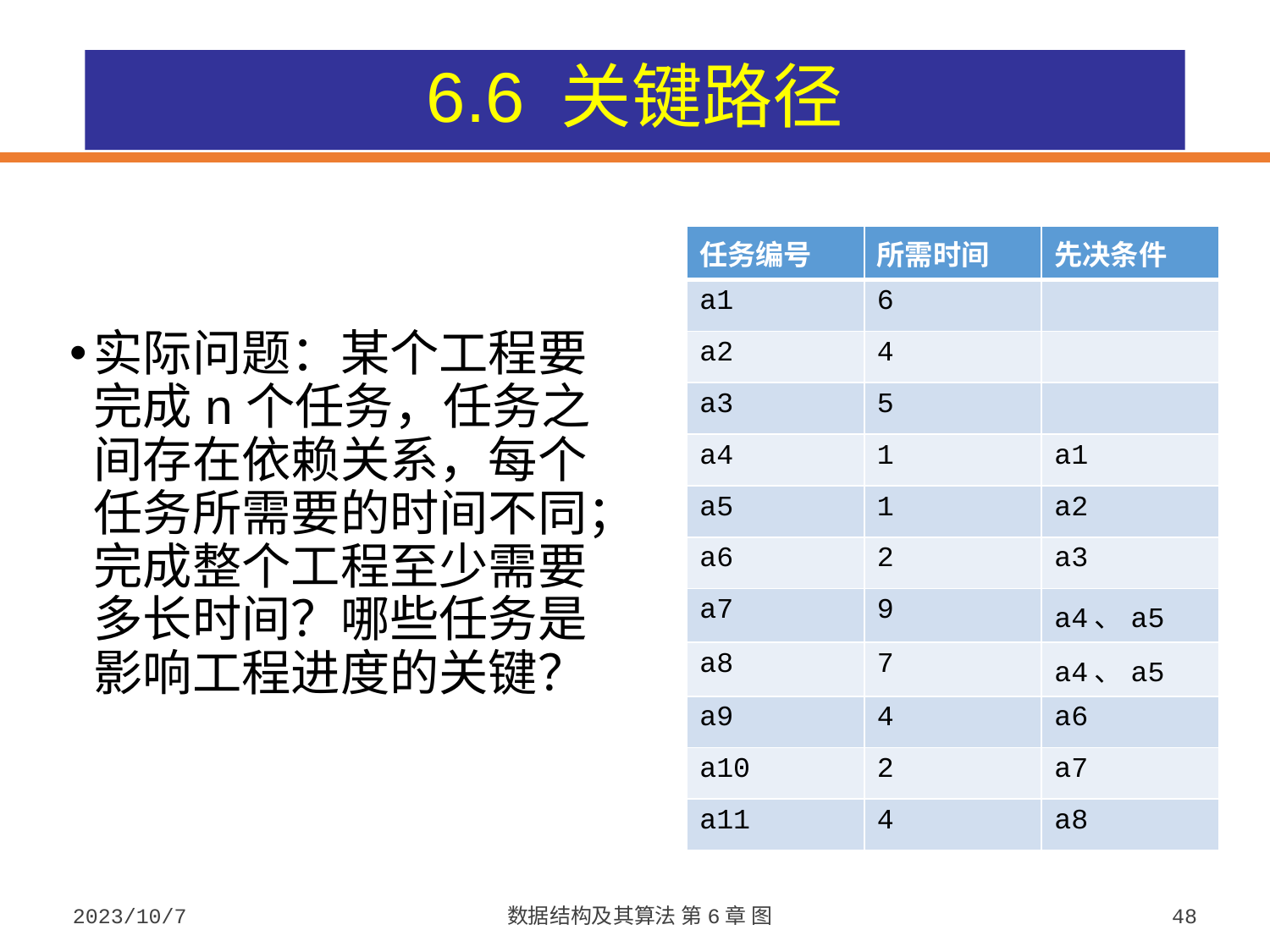

# 6.6 关键路径
实际问题：某个工程要完成n个任务，任务之间存在依赖关系，每个任务所需要的时间不同；完成整个工程至少需要多长时间？哪些任务是影响工程进度的关键？
| 任务编号 | 所需时间 | 先决条件 |
| --- | --- | --- |
| a1 | 6 |  |
| a2 | 4 |  |
| a3 | 5 |  |
| a4 | 1 | a1 |
| a5 | 1 | a2 |
| a6 | 2 | a3 |
| a7 | 9 | a4、a5 |
| a8 | 7 | a4、a5 |
| a9 | 4 | a6 |
| a10 | 2 | a7 |
| a11 | 4 | a8 |
2023/10/7
数据结构及其算法 第6章 图
48